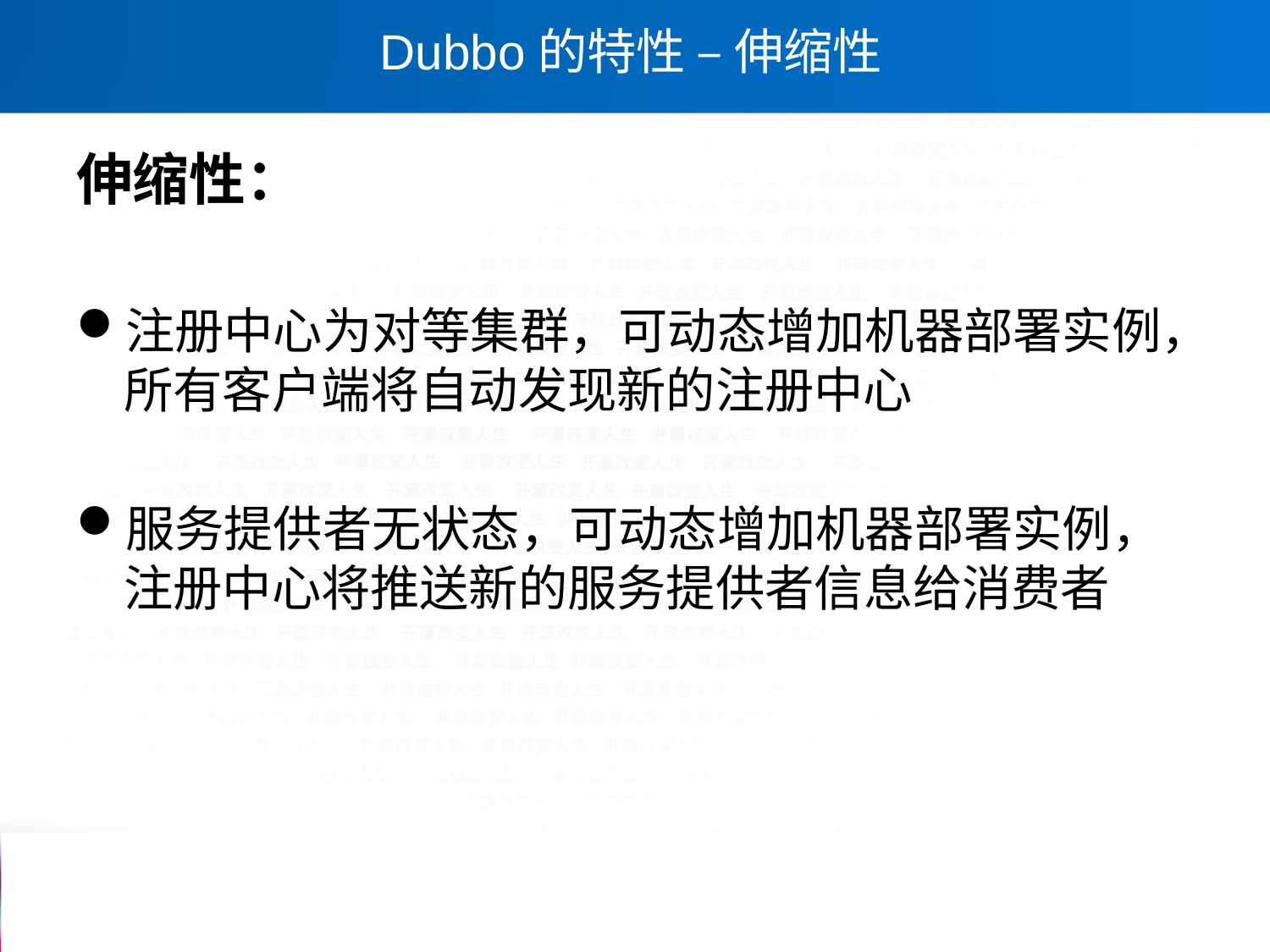

# Dubbo的特性 – 伸缩性
伸缩性：

注册中心为对等集群，可动态增加机器部署实例，所有客户端将自动发现新的注册中心

服务提供者无状态，可动态增加机器部署实例，注册中心将推送新的服务提供者信息给消费者